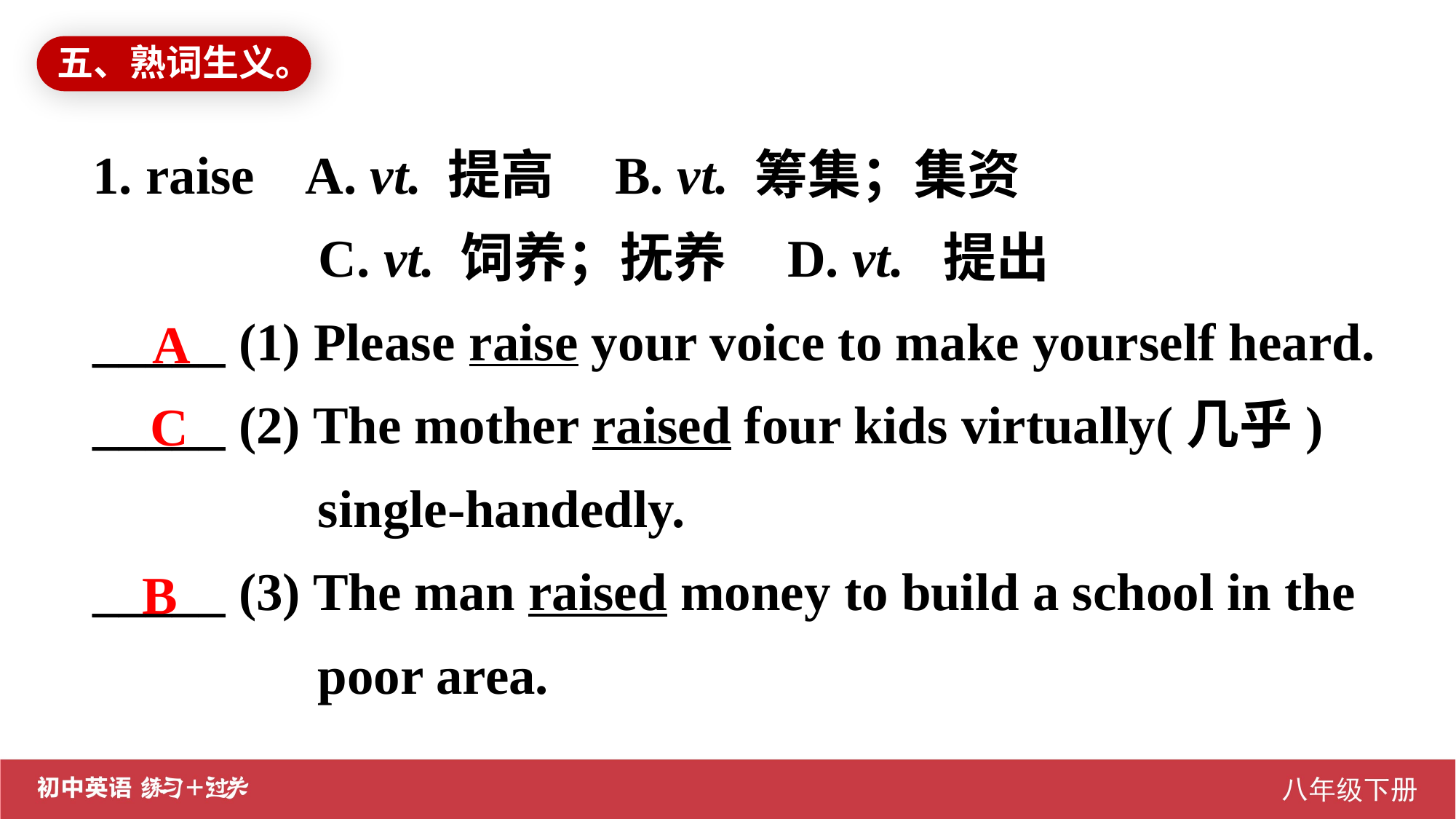

五、熟词生义。

1. raise    A. vt. 提高    B. vt. 筹集；集资
                 C. vt. 饲养；抚养    D. vt.  提出
_____ (1) Please raise your voice to make yourself heard.
_____ (2) The mother raised four kids virtually(几乎)
                 single-handedly.
_____ (3) The man raised money to build a school in the
                 poor area.
A
C
B